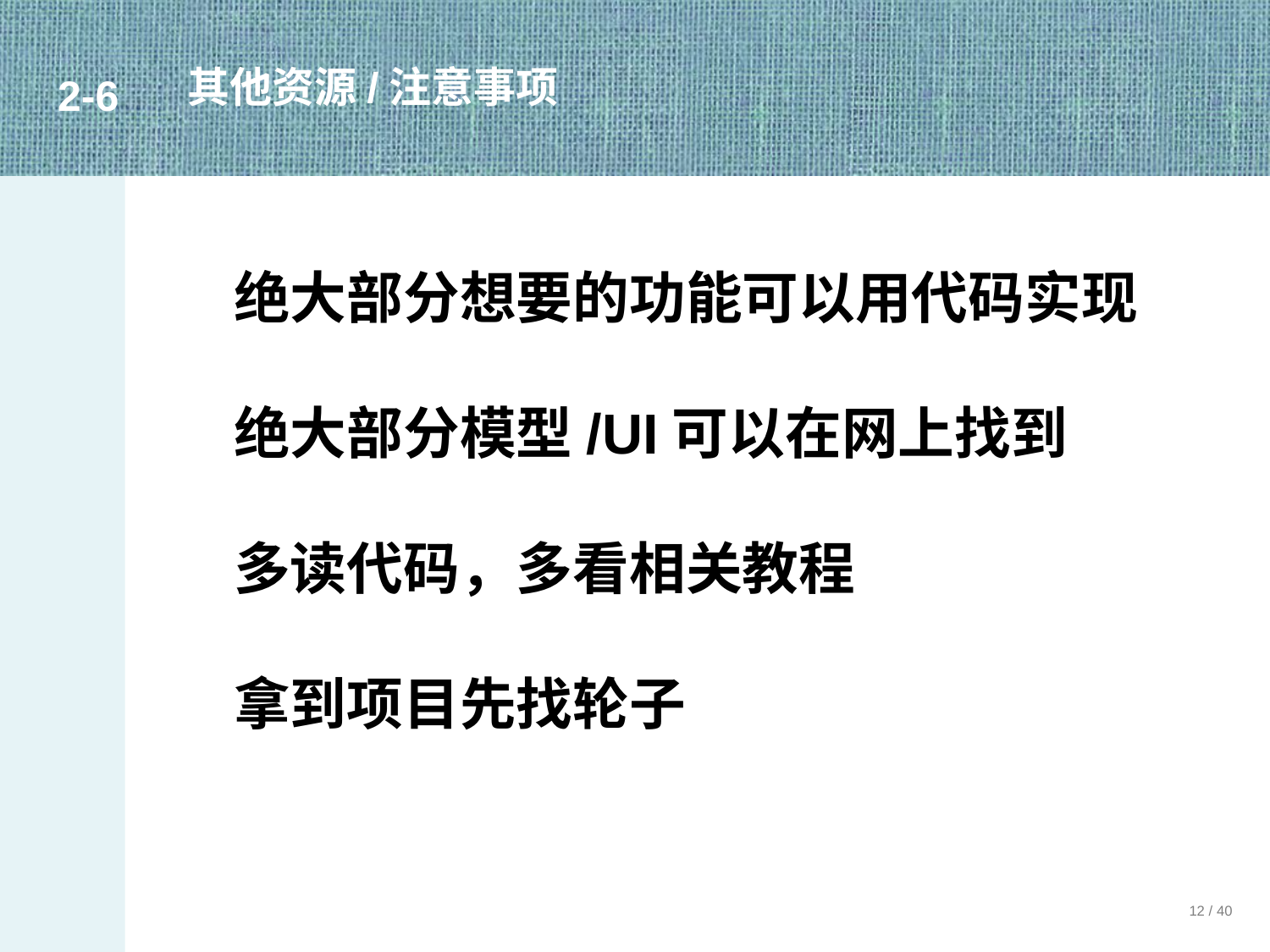

2-6
其他资源/注意事项
绝大部分想要的功能可以用代码实现

绝大部分模型/UI可以在网上找到

多读代码，多看相关教程

拿到项目先找轮子

12 / 40